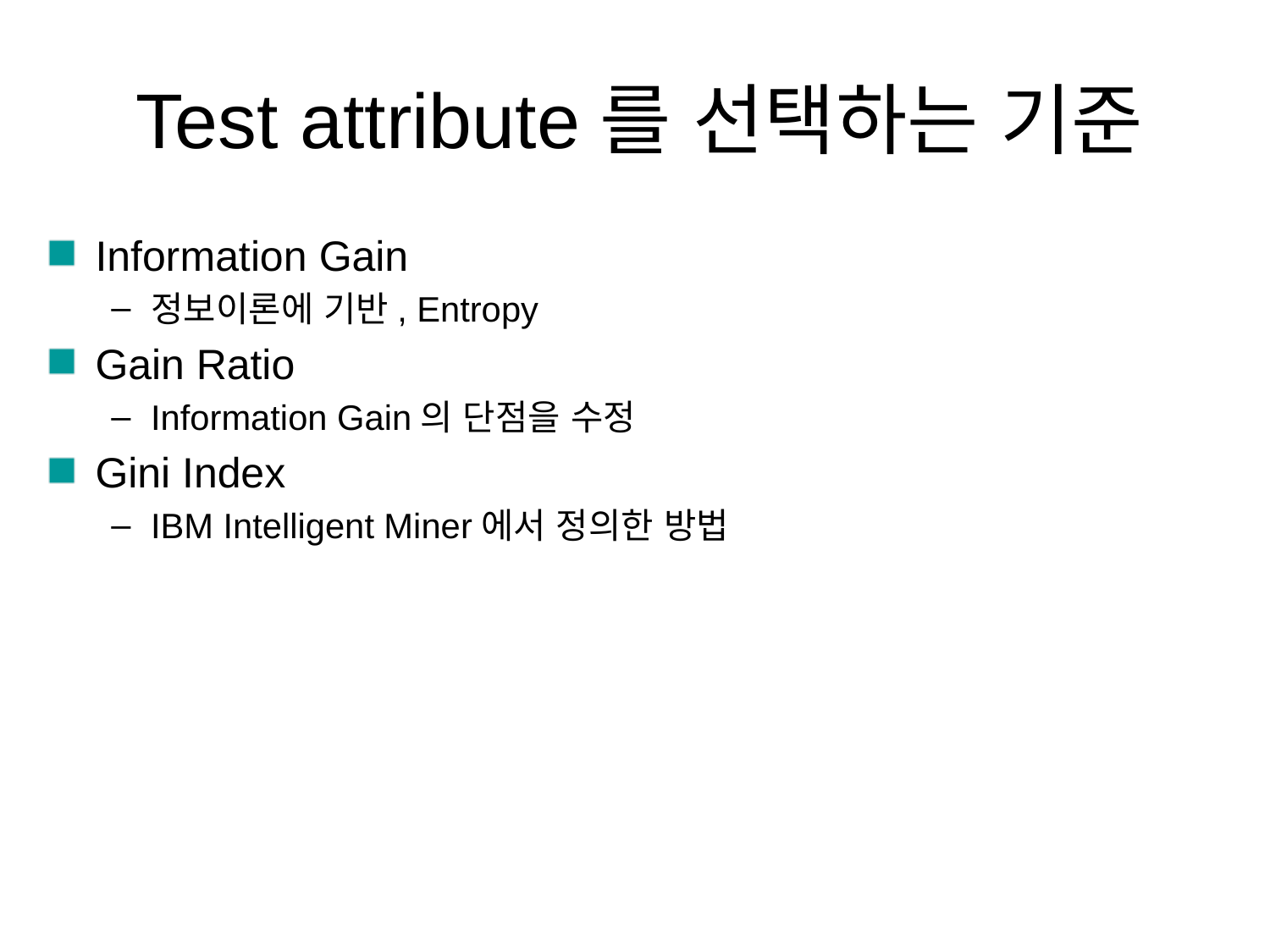

# Test attribute를 선택하는 기준
Information Gain
정보이론에 기반, Entropy
Gain Ratio
Information Gain의 단점을 수정
Gini Index
IBM Intelligent Miner에서 정의한 방법